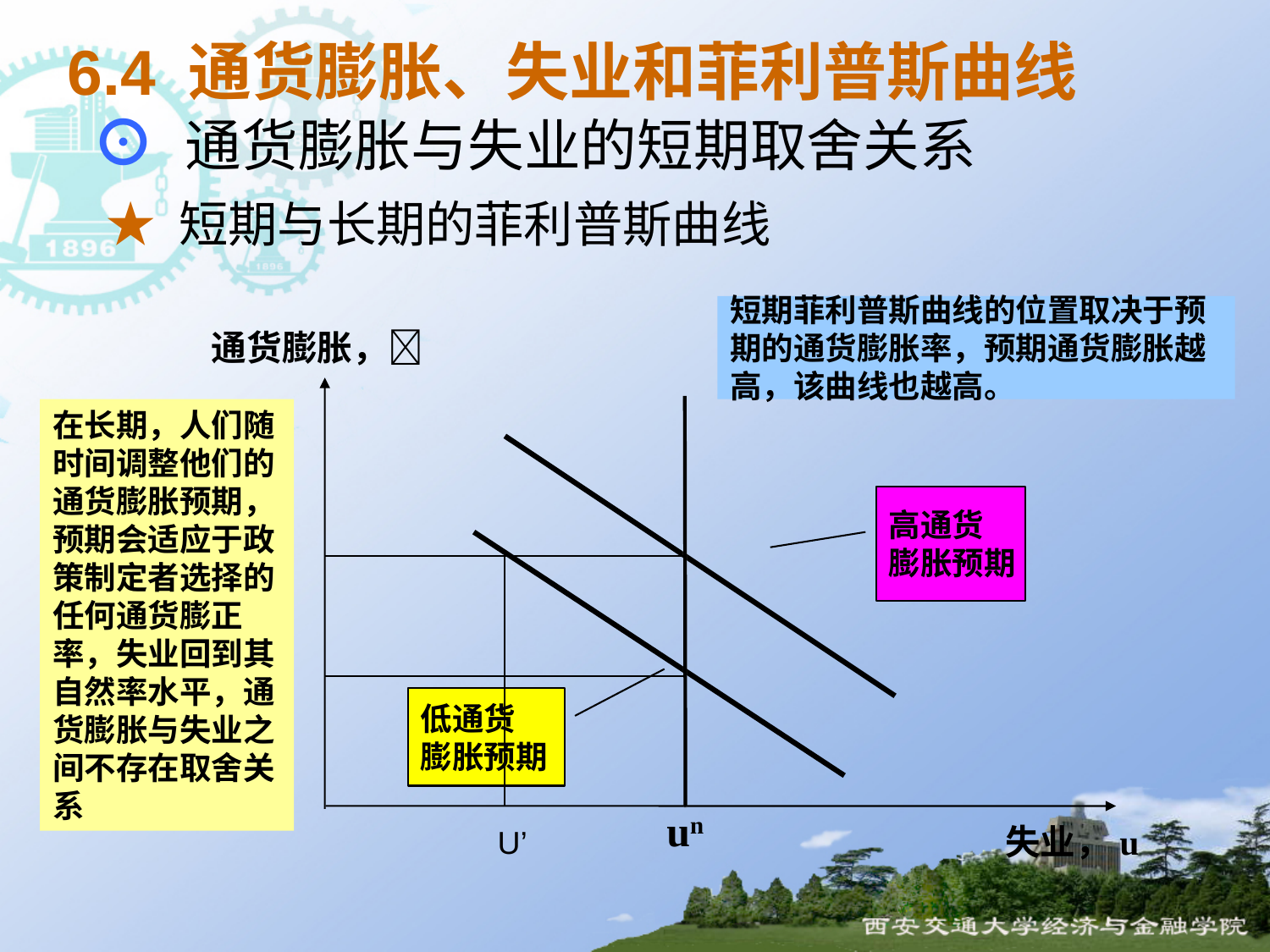

# 6.4 通货膨胀、失业和菲利普斯曲线
 ⊙ 通货膨胀与失业的短期取舍关系
  ★ 短期与长期的菲利普斯曲线
短期菲利普斯曲线的位置取决于预
期的通货膨胀率，预期通货膨胀越
高，该曲线也越高。
通货膨胀，π

在长期，人们随时间调整他们的通货膨胀预期，预期会适应于政策制定者选择的任何通货膨正率，失业回到其自然率水平，通货膨胀与失业之间不存在取舍关系

高通货
膨胀预期

低通货
膨胀预期

un

失业，u
U’